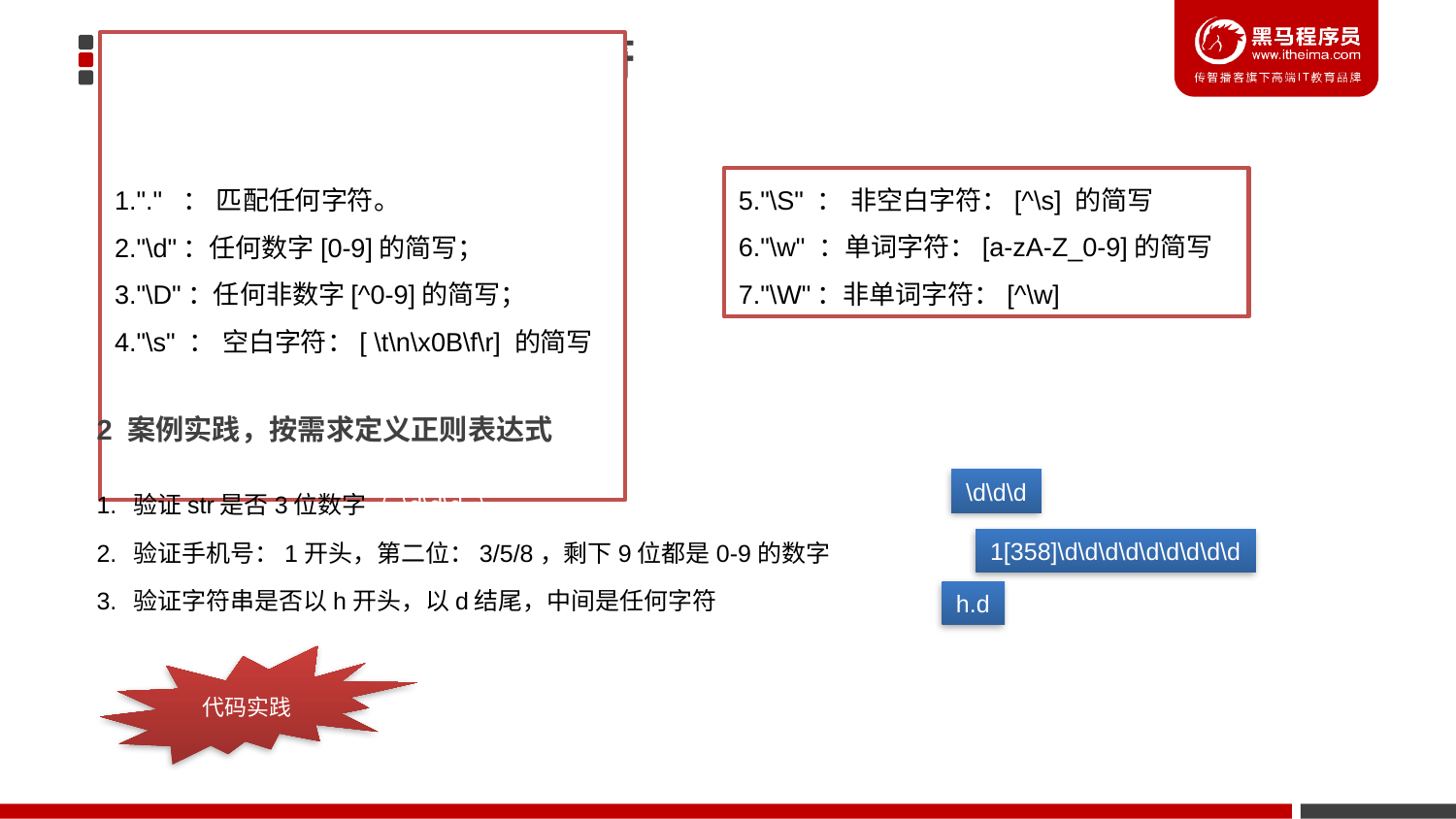

# 正则表达式-预定义字符
1 预定义字符 : 简化字符类的书写
"."  ： 匹配任何字符。
"\d"：任何数字[0-9]的简写；
"\D"：任何非数字[^0-9]的简写；
"\s" ： 空白字符：[ \t\n\x0B\f\r] 的简写
"\S" ： 非空白字符：[^\s] 的简写
"\w" ：单词字符：[a-zA-Z_0-9]的简写
"\W"：非单词字符：[^\w]
2 案例实践，按需求定义正则表达式
\d\d\d
验证str是否3位数字（ \d\d\d ）
验证手机号：1开头，第二位：3/5/8，剩下9位都是0-9的数字 ）
验证字符串是否以h开头，以d结尾，中间是任何字符（h.d）
1[358]\d\d\d\d\d\d\d\d\d
h.d
代码实践